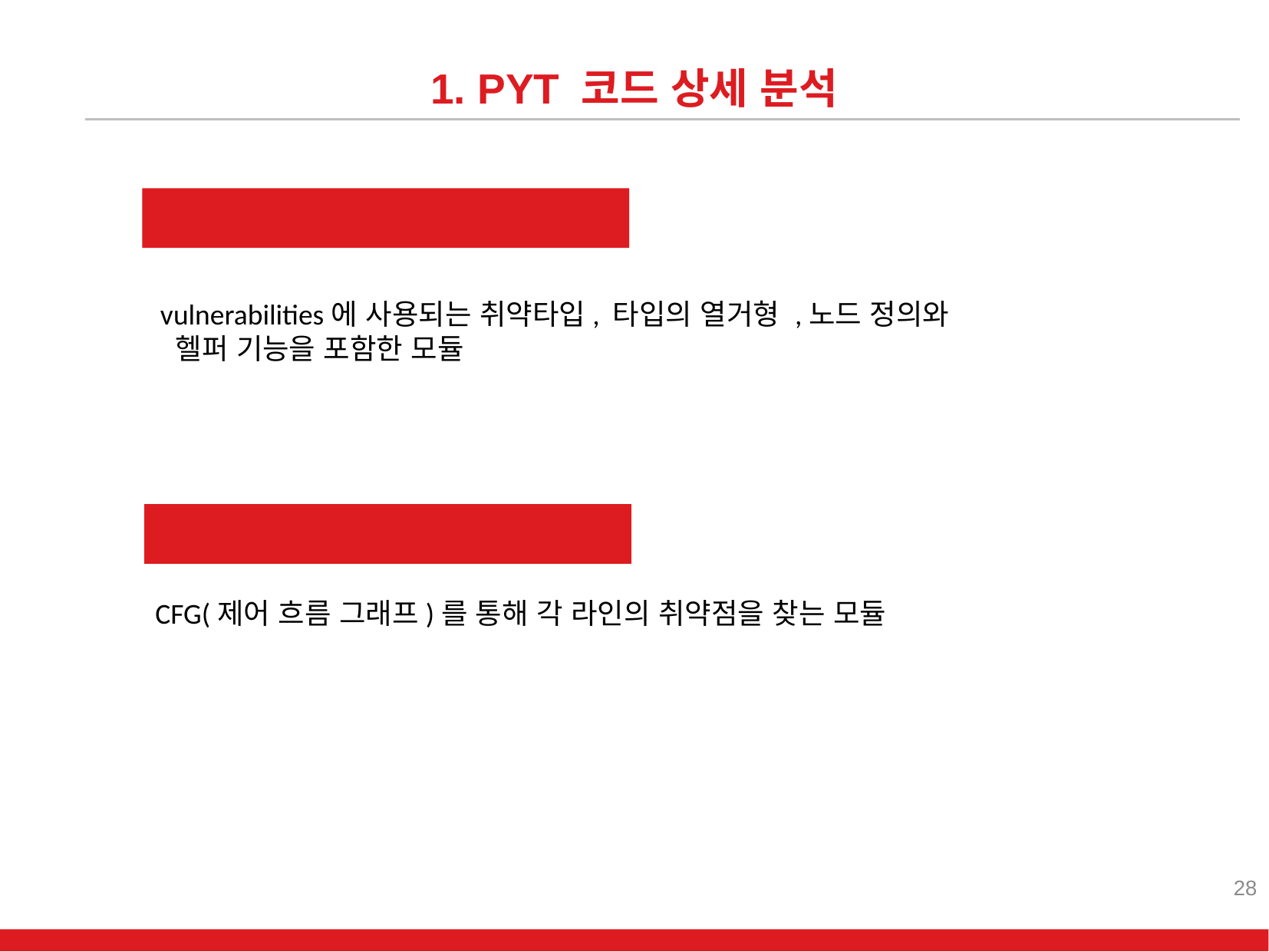

1. PYT 코드 상세 분석
vulnerabilities_helper.py
vulnerabilities에 사용되는 취약타입, 타입의 열거형 ,노드 정의와
 헬퍼 기능을 포함한 모듈
vulnerabilities.py
CFG(제어 흐름 그래프)를 통해 각 라인의 취약점을 찾는 모듈
28